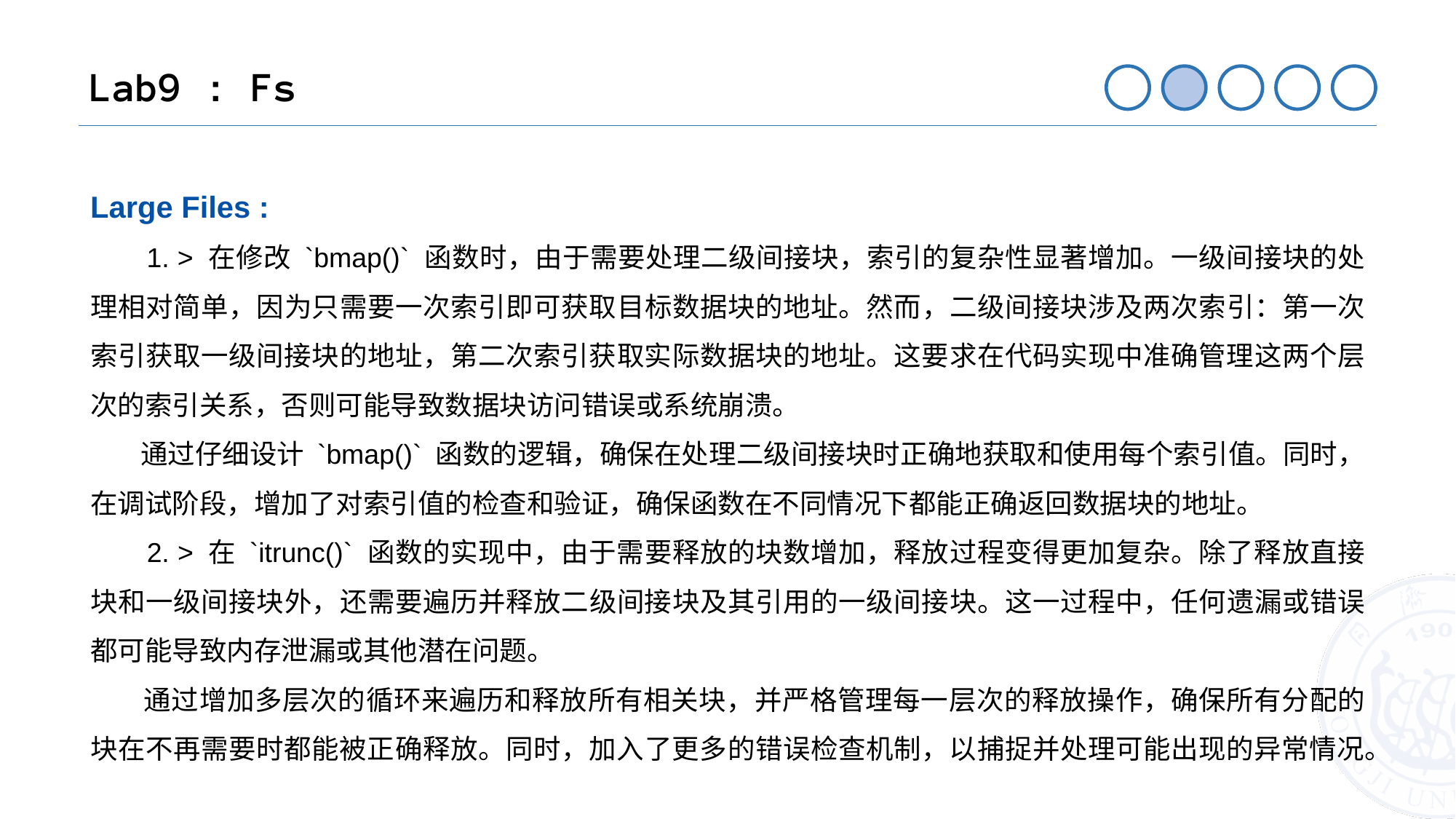

Lab9 : Fs

Large Files :
       1. > 在修改 `bmap()` 函数时，由于需要处理二级间接块，索引的复杂性显著增加。一级间接块的处理相对简单，因为只需要一次索引即可获取目标数据块的地址。然而，二级间接块涉及两次索引：第一次索引获取一级间接块的地址，第二次索引获取实际数据块的地址。这要求在代码实现中准确管理这两个层次的索引关系，否则可能导致数据块访问错误或系统崩溃。
       通过仔细设计 `bmap()` 函数的逻辑，确保在处理二级间接块时正确地获取和使用每个索引值。同时，在调试阶段，增加了对索引值的检查和验证，确保函数在不同情况下都能正确返回数据块的地址。
       2. > 在 `itrunc()` 函数的实现中，由于需要释放的块数增加，释放过程变得更加复杂。除了释放直接块和一级间接块外，还需要遍历并释放二级间接块及其引用的一级间接块。这一过程中，任何遗漏或错误都可能导致内存泄漏或其他潜在问题。
       通过增加多层次的循环来遍历和释放所有相关块，并严格管理每一层次的释放操作，确保所有分配的块在不再需要时都能被正确释放。同时，加入了更多的错误检查机制，以捕捉并处理可能出现的异常情况。